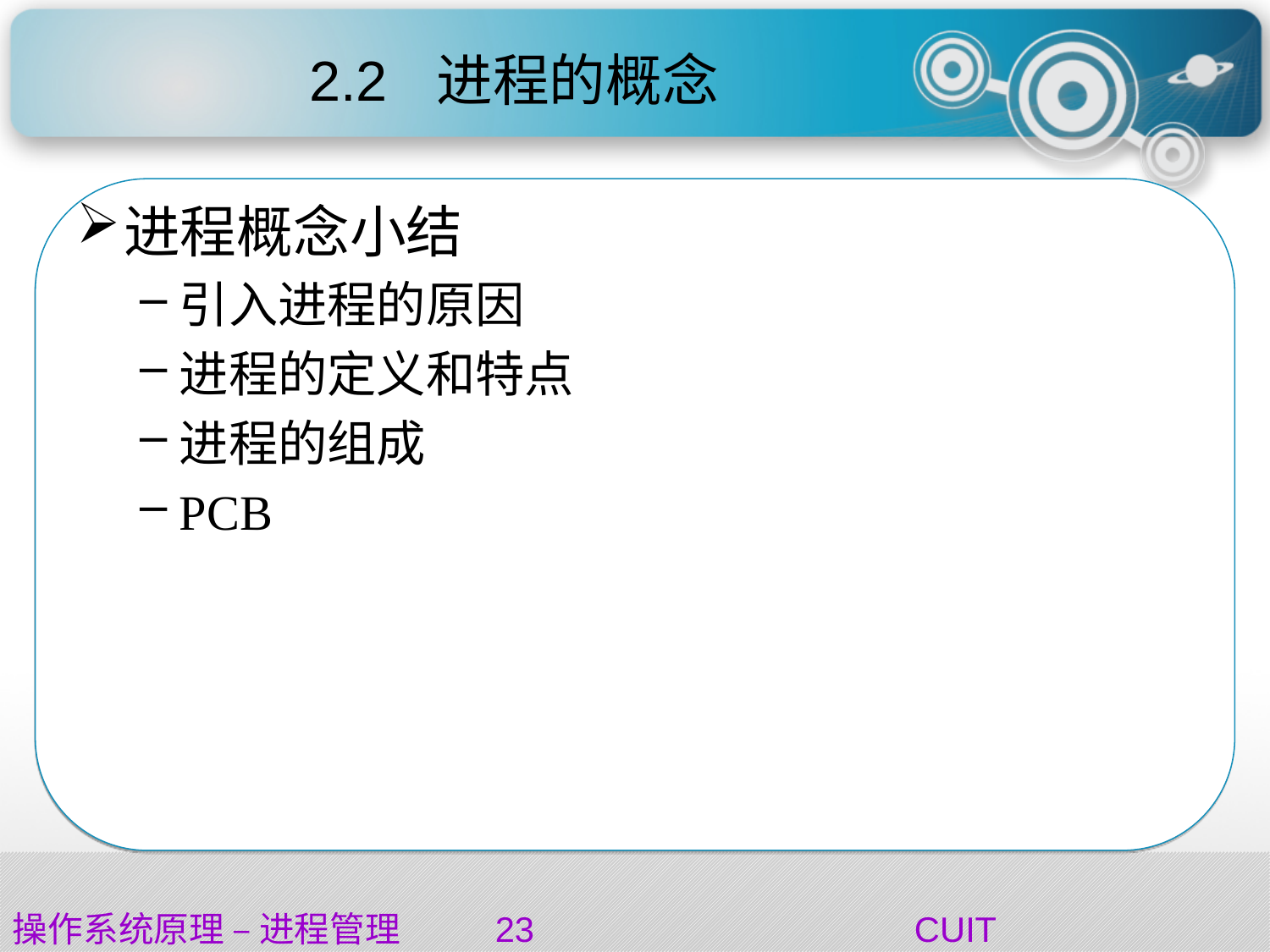

# 2.2 	进程的概念
进程概念小结
引入进程的原因
进程的定义和特点
进程的组成
PCB